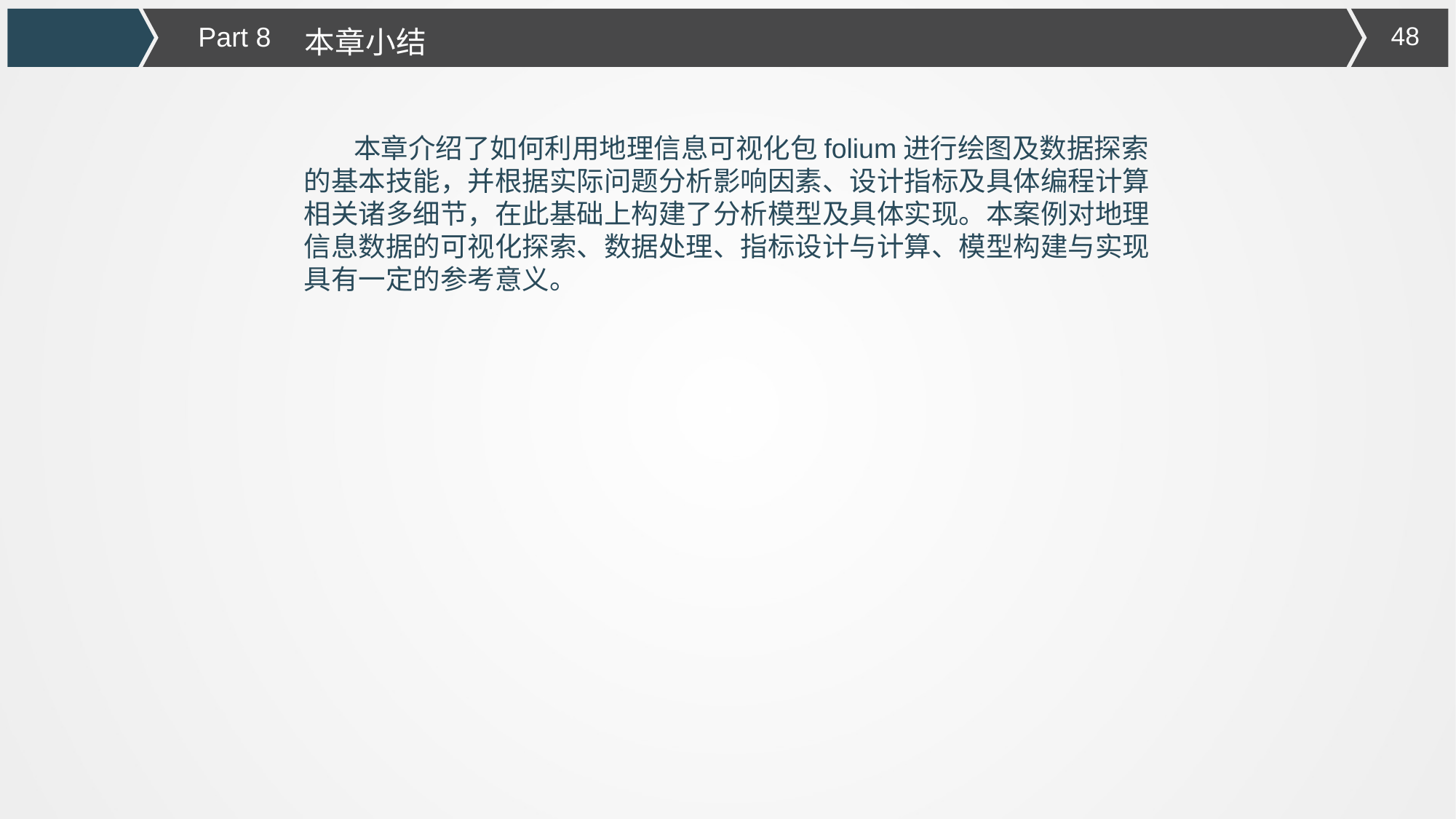

Part 8
本章小结
       本章介绍了如何利用地理信息可视化包folium进行绘图及数据探索的基本技能，并根据实际问题分析影响因素、设计指标及具体编程计算相关诸多细节，在此基础上构建了分析模型及具体实现。本案例对地理信息数据的可视化探索、数据处理、指标设计与计算、模型构建与实现具有一定的参考意义。